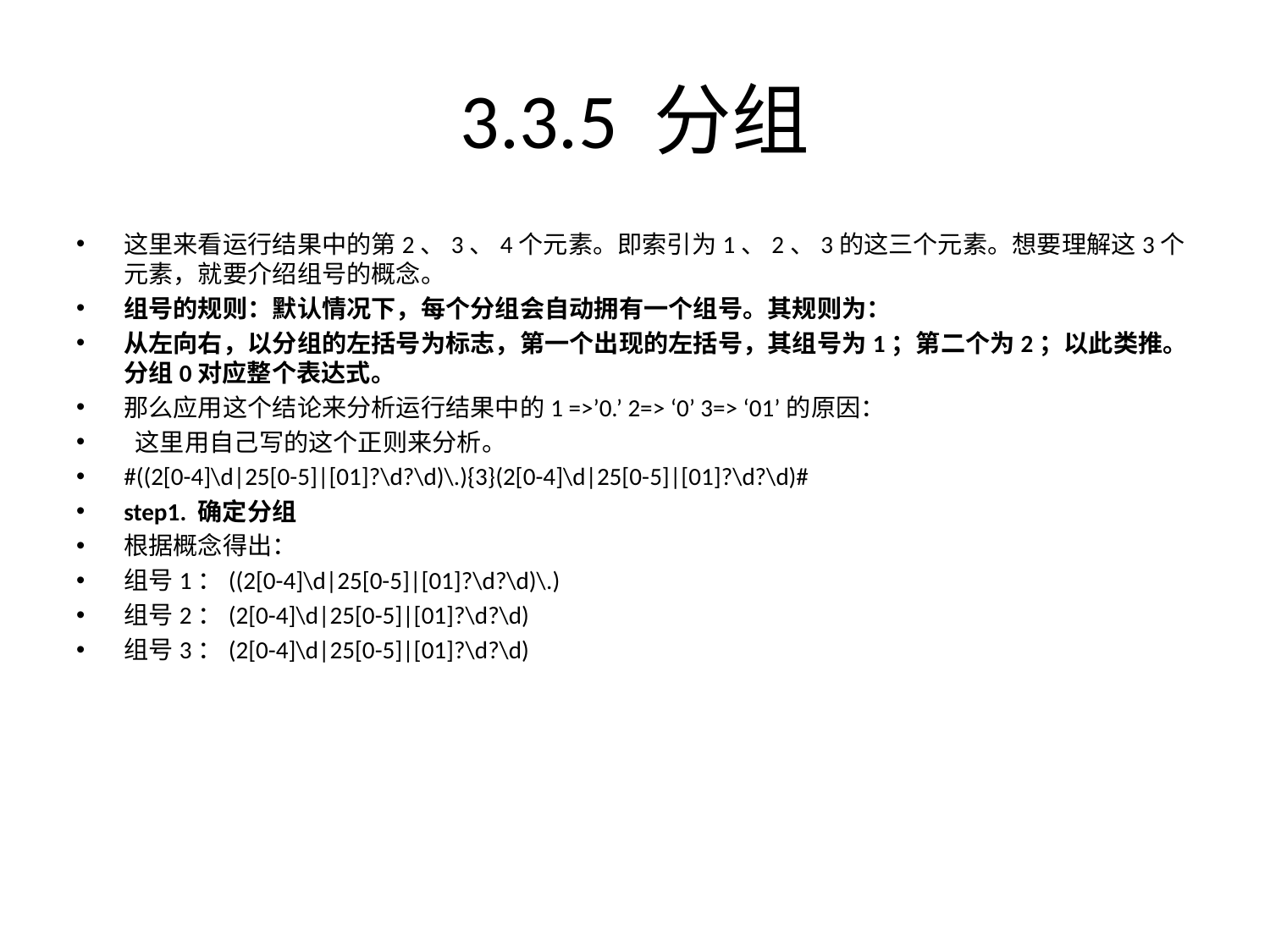

# 3.3.5 分组
这里来看运行结果中的第2、3、4个元素。即索引为1、2、3的这三个元素。想要理解这3个元素，就要介绍组号的概念。
组号的规则：默认情况下，每个分组会自动拥有一个组号。其规则为：
从左向右，以分组的左括号为标志，第一个出现的左括号，其组号为1；第二个为2；以此类推。分组0对应整个表达式。
那么应用这个结论来分析运行结果中的1 =>’0.’ 2=> ‘0’ 3=> ‘01’的原因：
 这里用自己写的这个正则来分析。
#((2[0-4]\d|25[0-5]|[01]?\d?\d)\.){3}(2[0-4]\d|25[0-5]|[01]?\d?\d)#
step1. 确定分组
根据概念得出：
组号1：((2[0-4]\d|25[0-5]|[01]?\d?\d)\.)
组号2：(2[0-4]\d|25[0-5]|[01]?\d?\d)
组号3：(2[0-4]\d|25[0-5]|[01]?\d?\d)